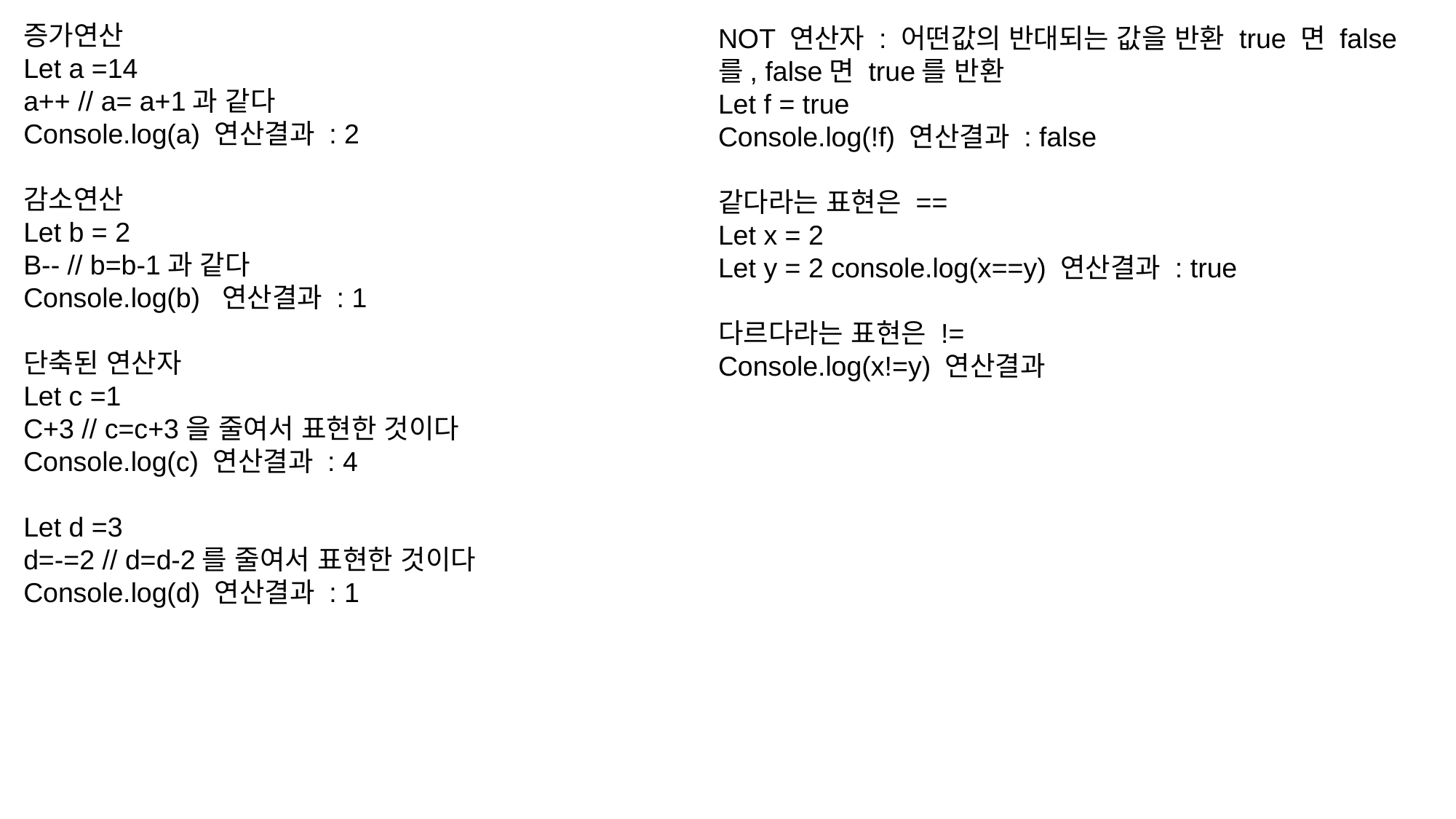

증가연산
Let a =14
a++ // a= a+1과 같다
Console.log(a) 연산결과 : 2

감소연산
Let b = 2
B-- // b=b-1과 같다
Console.log(b)  연산결과 : 1

단축된 연산자
Let c =1
C+3 // c=c+3을 줄여서 표현한 것이다
Console.log(c) 연산결과 : 4

Let d =3
d=-=2 // d=d-2를 줄여서 표현한 것이다
Console.log(d) 연산결과 : 1

NOT 연산자 : 어떤값의 반대되는 값을 반환 true 면 false를, false면 true를 반환
Let f = true
Console.log(!f) 연산결과 : false

같다라는 표현은 ==
Let x = 2
Let y = 2 console.log(x==y) 연산결과 : true

다르다라는 표현은 !=
Console.log(x!=y) 연산결과